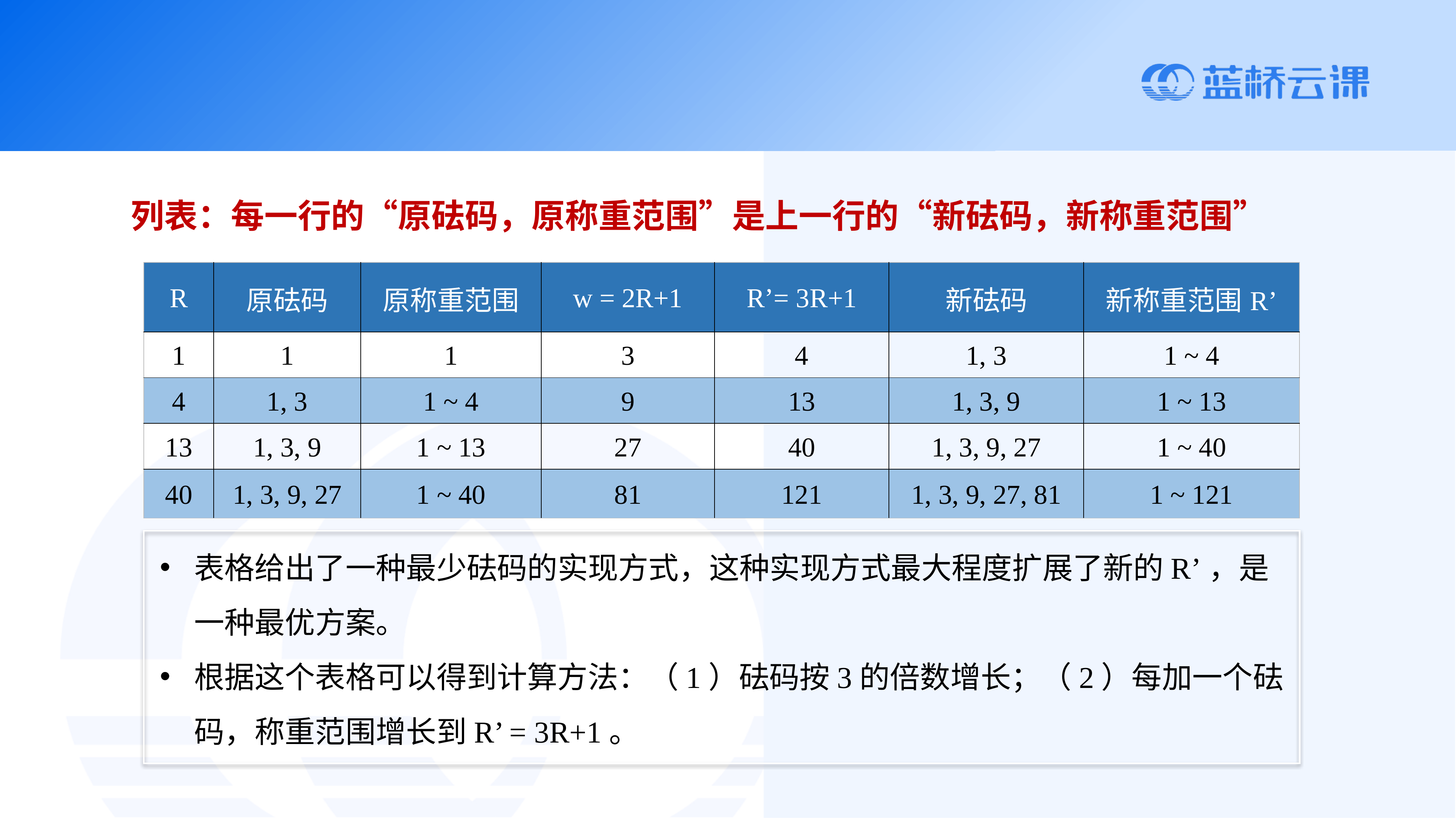

列表：每一行的“原砝码，原称重范围”是上一行的“新砝码，新称重范围”
| R | 原砝码 | 原称重范围 | w = 2R+1 | R’= 3R+1 | 新砝码 | 新称重范围R’ |
| --- | --- | --- | --- | --- | --- | --- |
| 1 | 1 | 1 | 3 | 4 | 1, 3 | 1 ~ 4 |
| 4 | 1, 3 | 1 ~ 4 | 9 | 13 | 1, 3, 9 | 1 ~ 13 |
| 13 | 1, 3, 9 | 1 ~ 13 | 27 | 40 | 1, 3, 9, 27 | 1 ~ 40 |
| 40 | 1, 3, 9, 27 | 1 ~ 40 | 81 | 121 | 1, 3, 9, 27, 81 | 1 ~ 121 |
表格给出了一种最少砝码的实现方式，这种实现方式最大程度扩展了新的R’，是一种最优方案。
根据这个表格可以得到计算方法：（1）砝码按3的倍数增长；（2）每加一个砝码，称重范围增长到R’ = 3R+1。